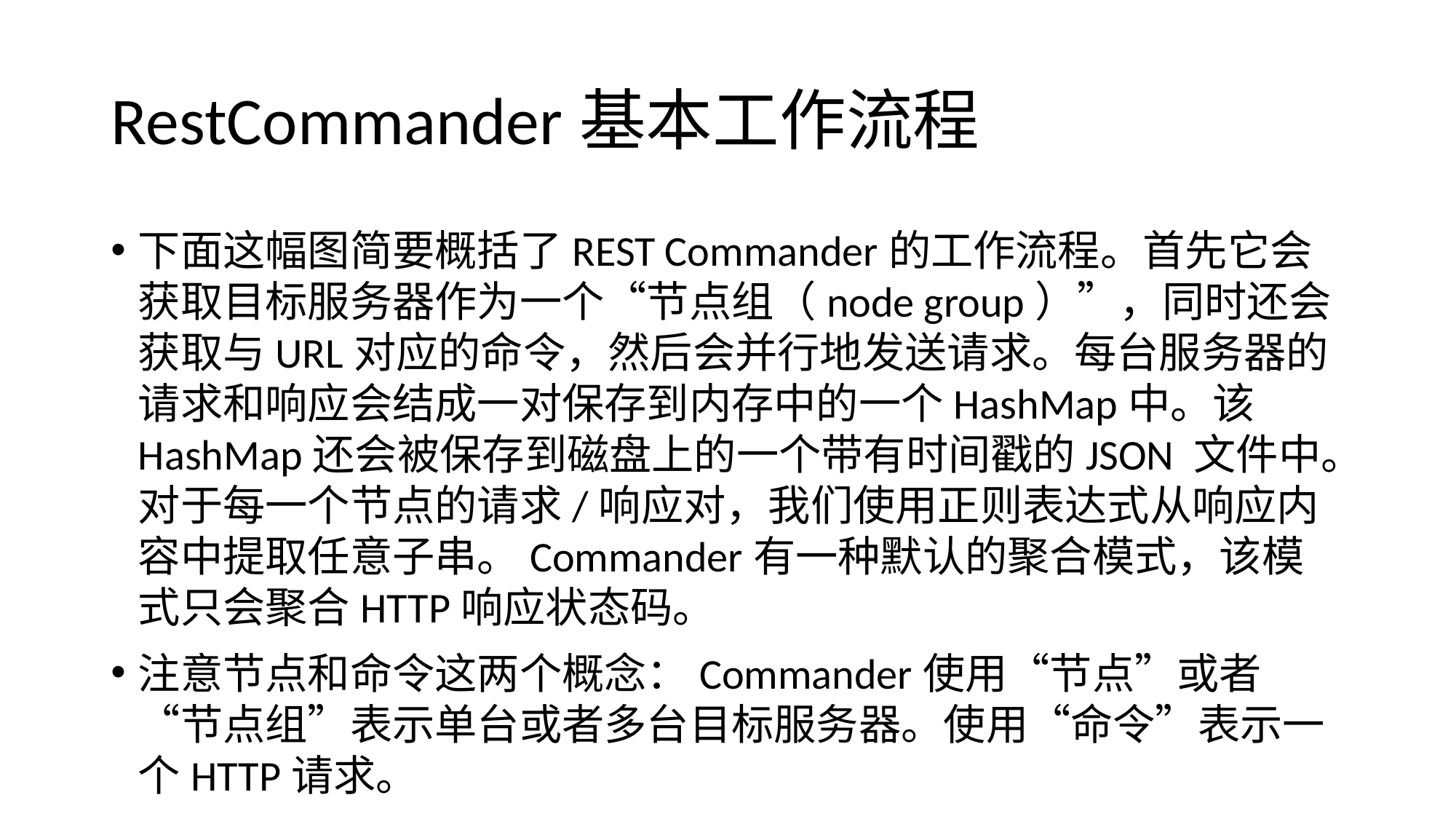

# RestCommander基本工作流程
下面这幅图简要概括了REST Commander的工作流程。首先它会获取目标服务器作为一个“节点组（node group）”，同时还会获取与URL对应的命令，然后会并行地发送请求。每台服务器的请求和响应会结成一对保存到内存中的一个HashMap中。该HashMap还会被保存到磁盘上的一个带有时间戳的JSON 文件中。对于每一个节点的请求/响应对，我们使用正则表达式从响应内容中提取任意子串。Commander有一种默认的聚合模式，该模式只会聚合HTTP响应状态码。
注意节点和命令这两个概念：Commander使用“节点”或者“节点组”表示单台或者多台目标服务器。使用“命令”表示一个HTTP请求。